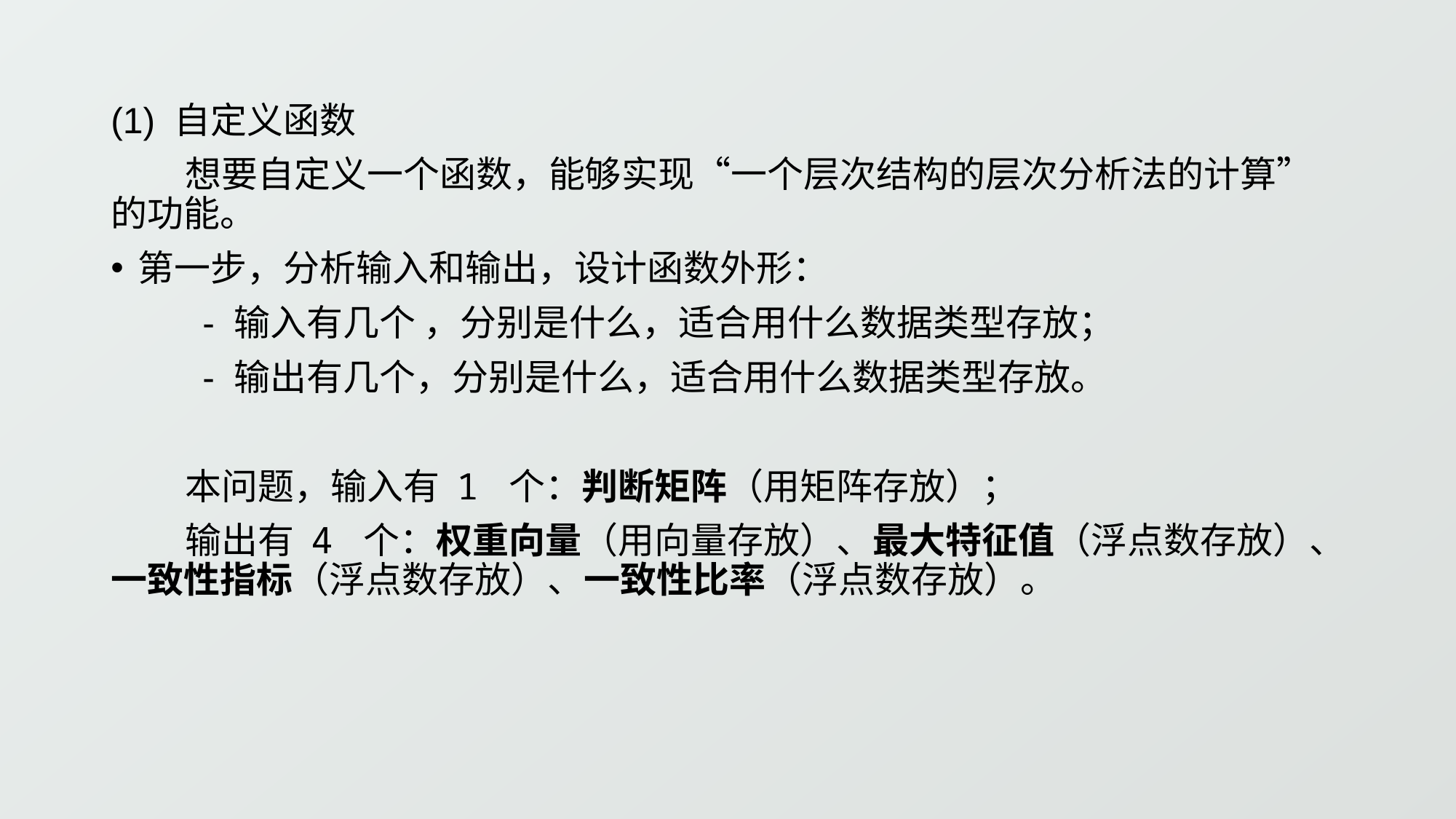

(1) 自定义函数
        想要自定义一个函数，能够实现“一个层次结构的层次分析法的计算”的功能。
第一步，分析输入和输出，设计函数外形：
         - 输入有几个 ，分别是什么，适合用什么数据类型存放；
         - 输出有几个，分别是什么，适合用什么数据类型存放。

        本问题，输入有 1 个：判断矩阵（用矩阵存放）；
        输出有 4 个：权重向量（用向量存放）、最大特征值（浮点数存放）、一致性指标（浮点数存放）、一致性比率（浮点数存放）。